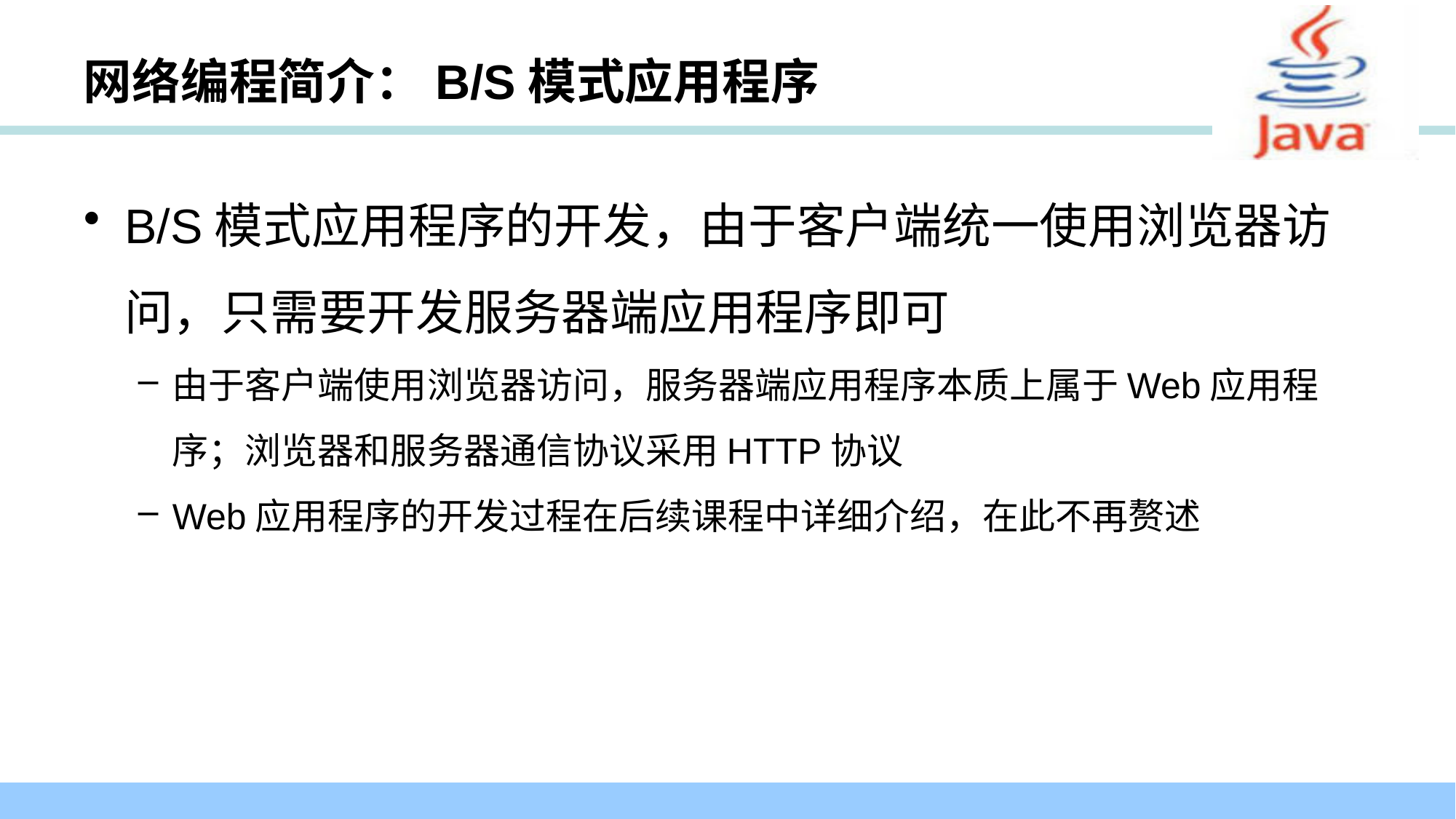

# 网络编程简介：B/S模式应用程序
B/S模式应用程序的开发，由于客户端统一使用浏览器访问，只需要开发服务器端应用程序即可
由于客户端使用浏览器访问，服务器端应用程序本质上属于Web应用程序；浏览器和服务器通信协议采用HTTP协议
Web应用程序的开发过程在后续课程中详细介绍，在此不再赘述